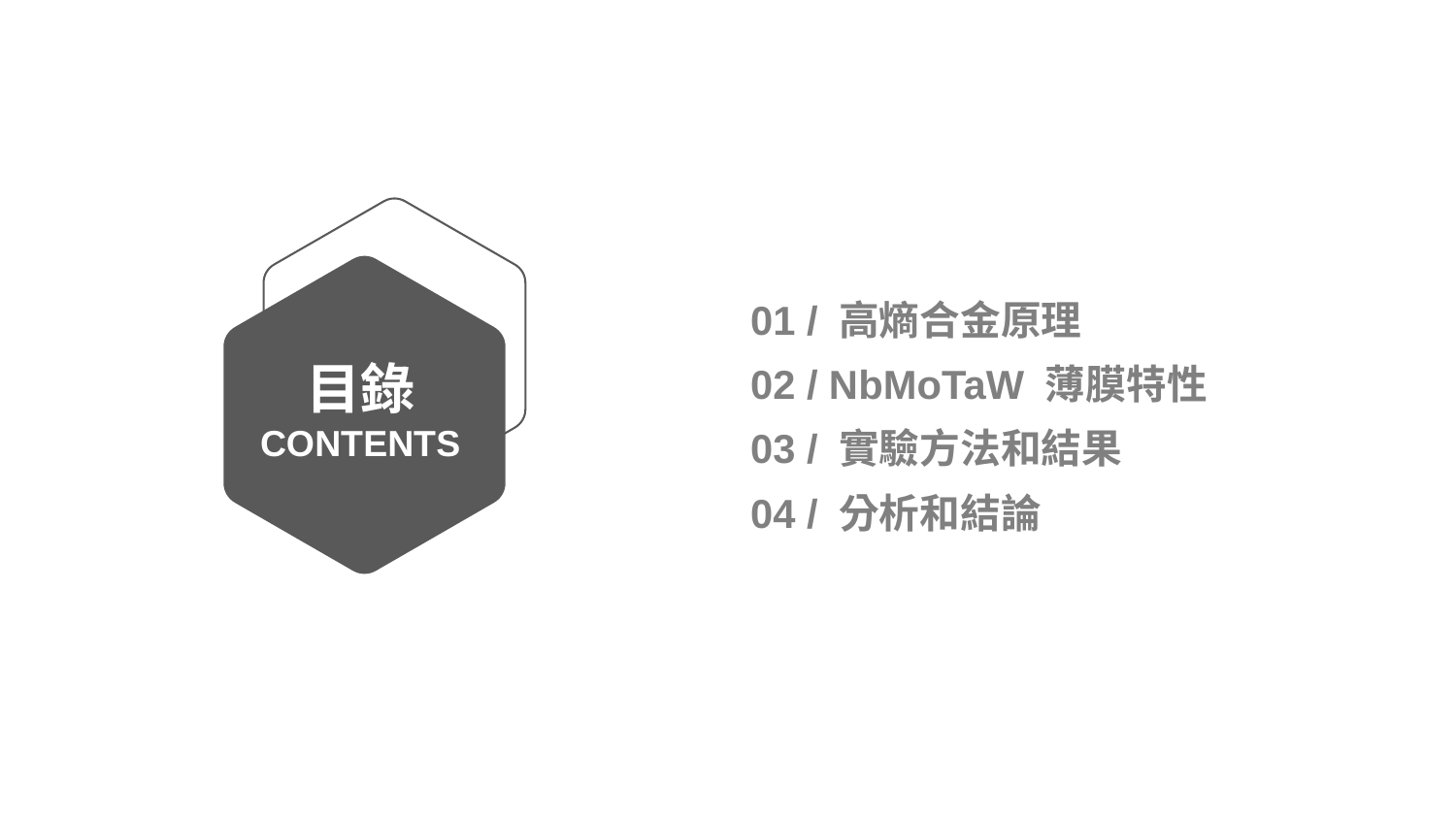

01 / 高熵合金原理
目錄
CONTENTS
02 / NbMoTaW 薄膜特性
03 / 實驗方法和結果
04 / 分析和結論